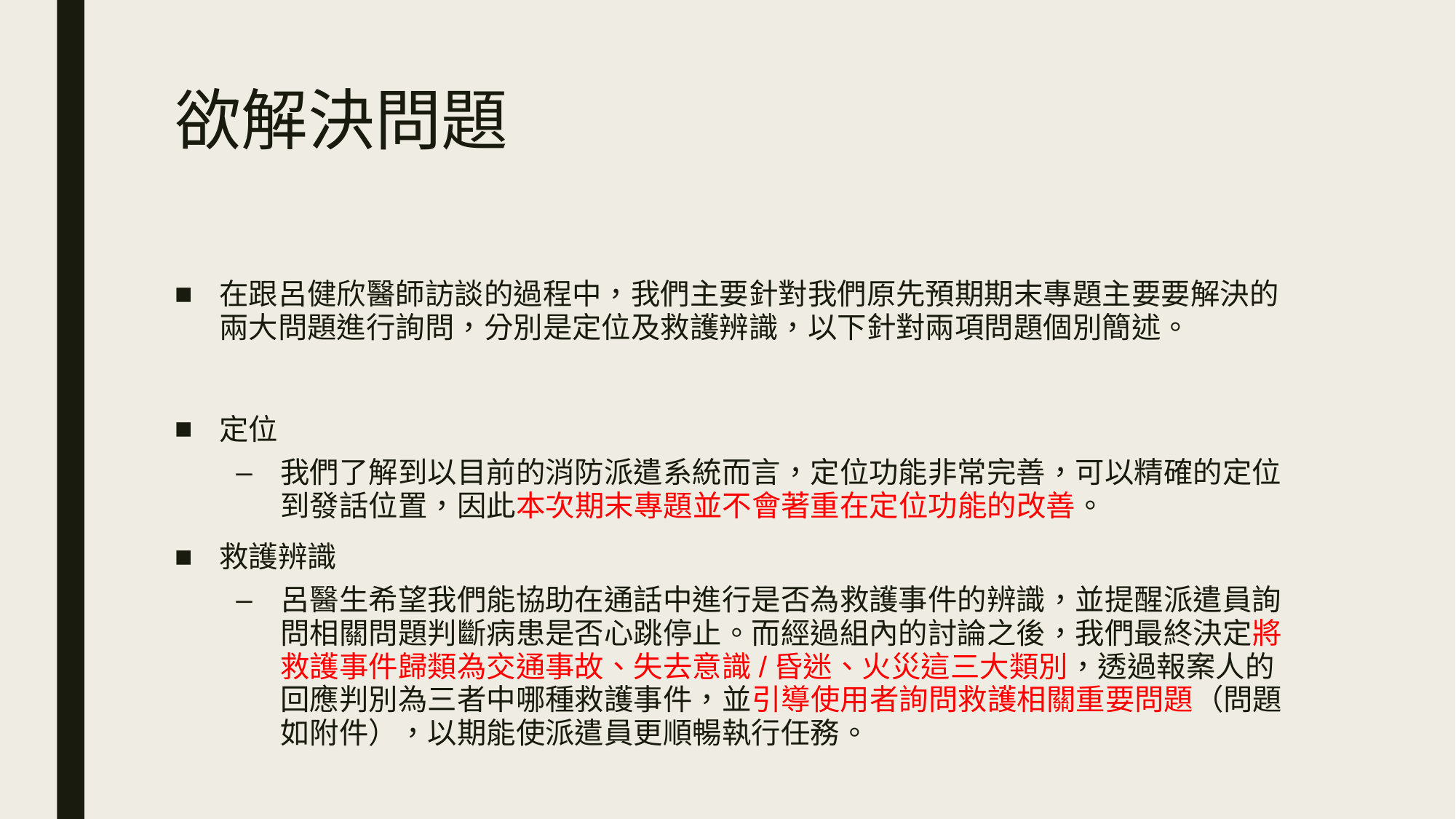

# 欲解決問題
在跟呂健欣醫師訪談的過程中，我們主要針對我們原先預期期末專題主要要解決的兩大問題進行詢問，分別是定位及救護辨識，以下針對兩項問題個別簡述。

定位
我們了解到以目前的消防派遣系統而言，定位功能非常完善，可以精確的定位到發話位置，因此本次期末專題並不會著重在定位功能的改善。
救護辨識
呂醫生希望我們能協助在通話中進行是否為救護事件的辨識，並提醒派遣員詢問相關問題判斷病患是否心跳停止。而經過組內的討論之後，我們最終決定將救護事件歸類為交通事故、失去意識/昏迷、火災這三大類別，透過報案人的回應判別為三者中哪種救護事件，並引導使用者詢問救護相關重要問題（問題如附件），以期能使派遣員更順暢執行任務。